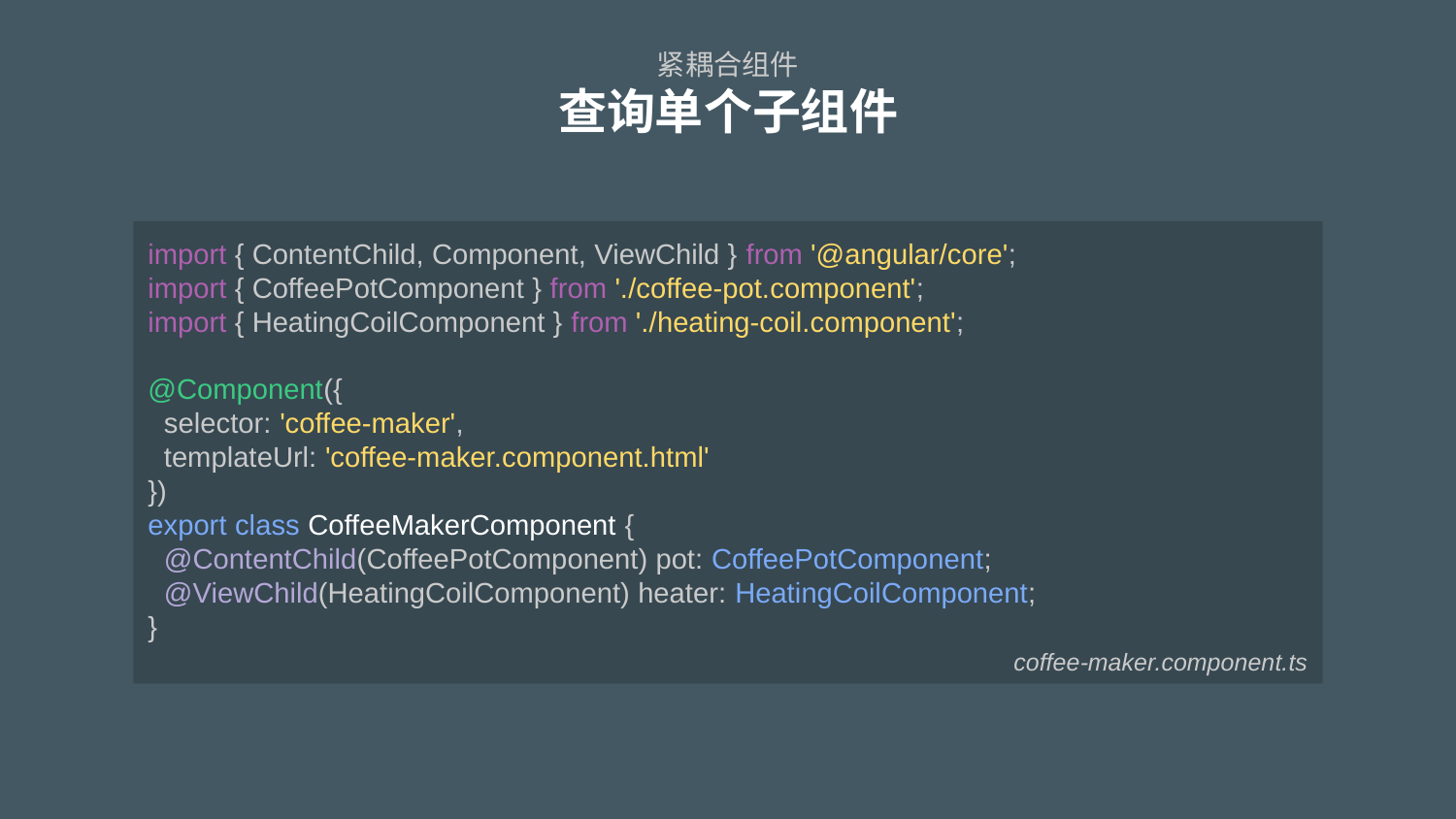

# 紧耦合组件 查询单个子组件
import { ContentChild, Component, ViewChild } from '@angular/core';
import { CoffeePotComponent } from './coffee-pot.component';
import { HeatingCoilComponent } from './heating-coil.component';
@Component({
  selector: 'coffee-maker',
  templateUrl: 'coffee-maker.component.html'
})
export class CoffeeMakerComponent {
  @ContentChild(CoffeePotComponent) pot: CoffeePotComponent;
  @ViewChild(HeatingCoilComponent) heater: HeatingCoilComponent;
}
coffee-maker.component.ts